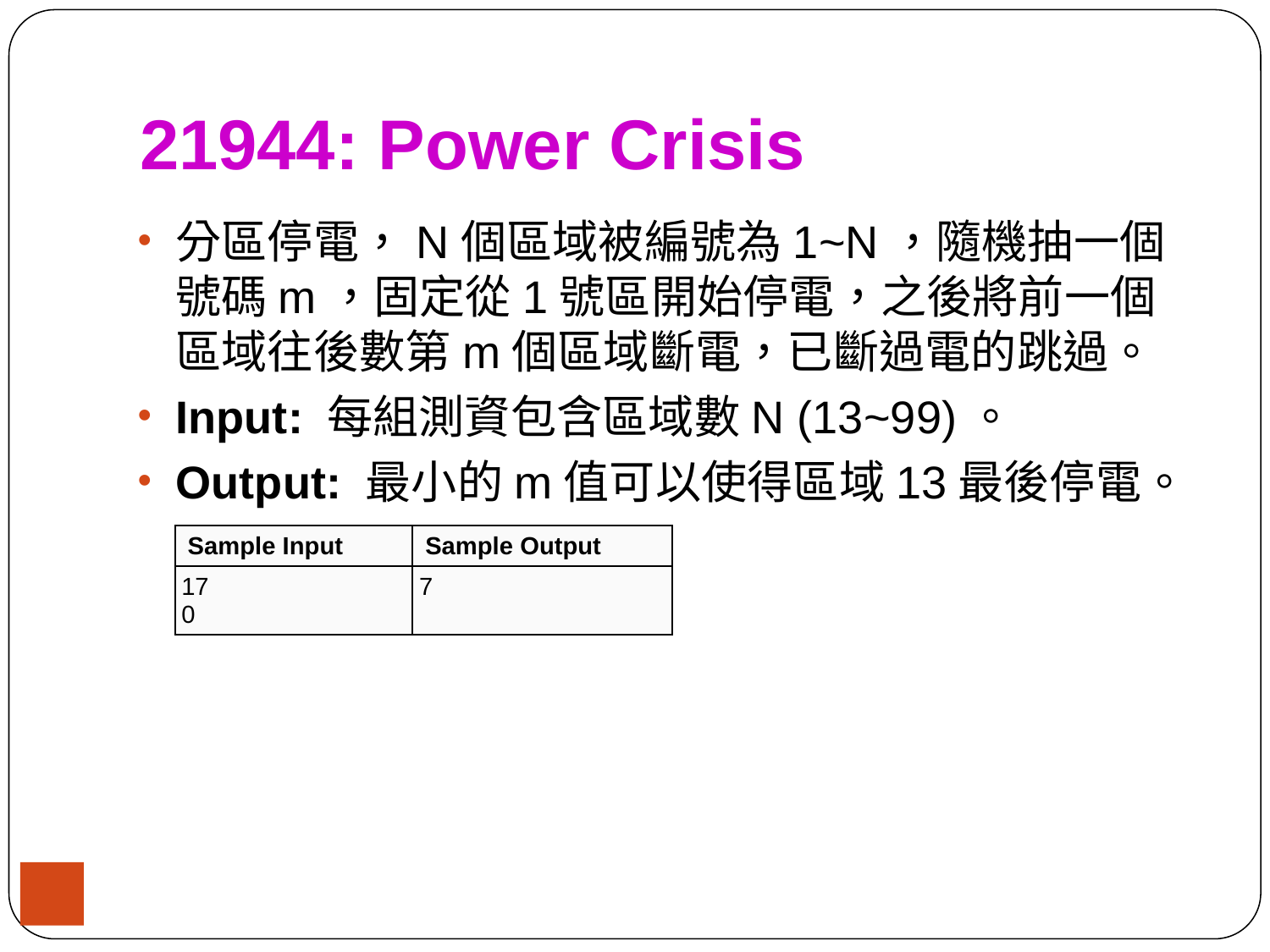

# 21944: Power Crisis
分區停電，N個區域被編號為1~N，隨機抽一個號碼m，固定從1號區開始停電，之後將前一個區域往後數第m個區域斷電，已斷過電的跳過。
Input: 每組測資包含區域數N (13~99)。
Output: 最小的m值可以使得區域13最後停電。
| Sample Input | Sample Output |
| --- | --- |
| 17 0 | 7 |